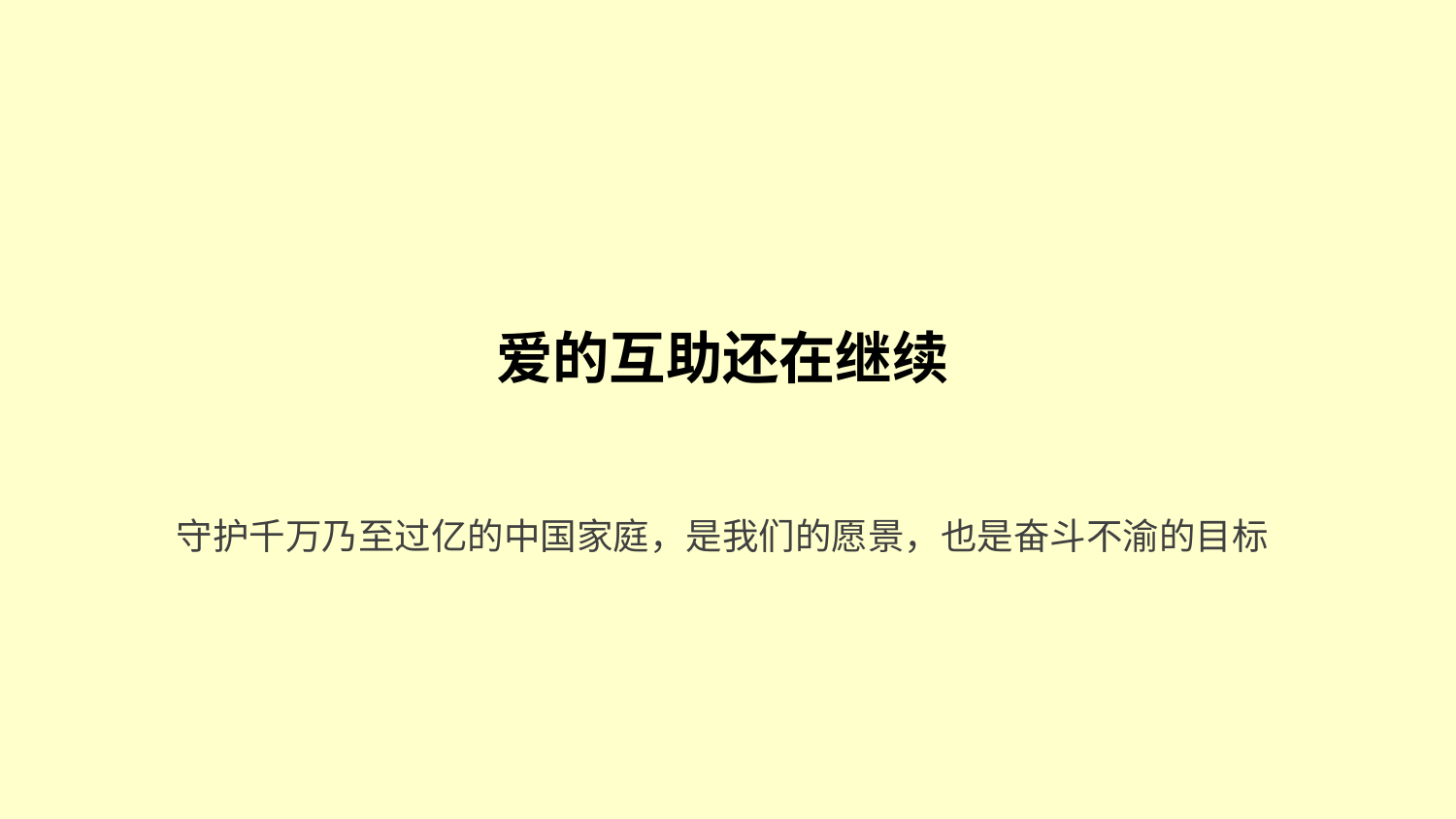

爱的互助还在继续

守护千万乃至过亿的中国家庭，是我们的愿景，也是奋斗不渝的目标